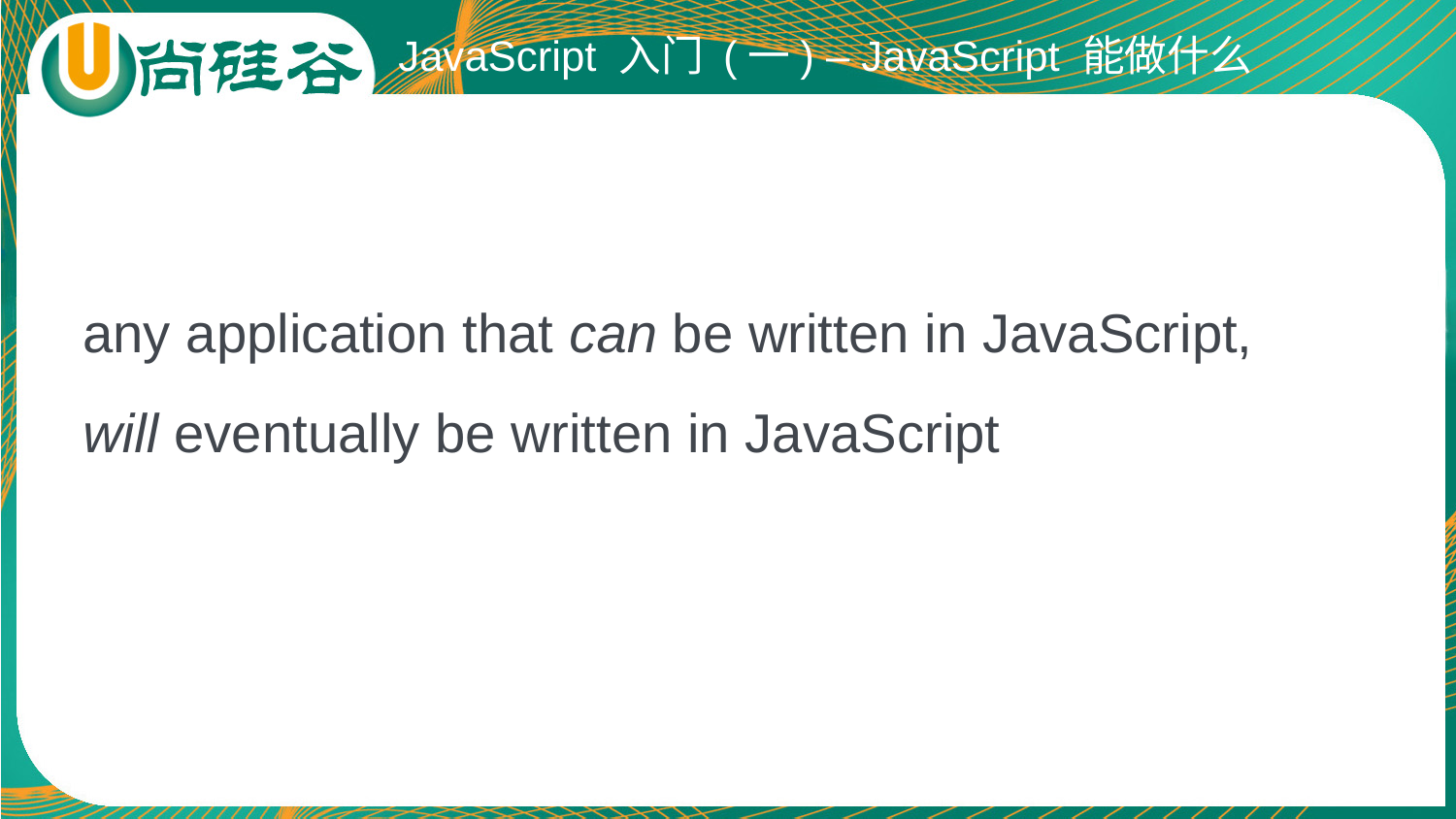

# JavaScript 入门 (一) – JavaScript 能做什么

any application that can be written in JavaScript,
will eventually be written in JavaScript